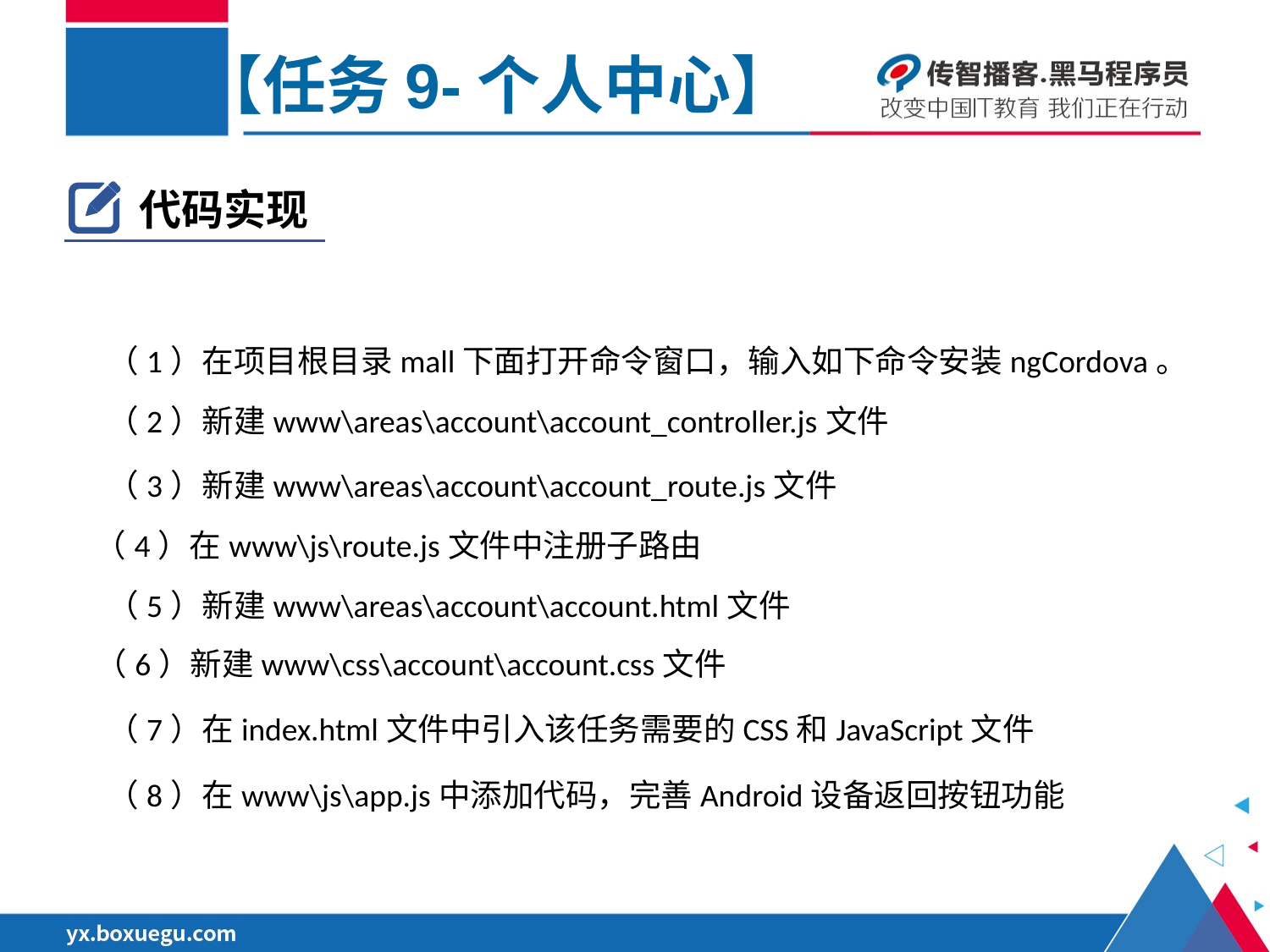

【任务9-个人中心】
代码实现

（1）在项目根目录mall下面打开命令窗口，输入如下命令安装ngCordova。
（2）新建www\areas\account\account_controller.js文件
（3）新建www\areas\account\account_route.js文件
（4）在www\js\route.js文件中注册子路由
（5）新建www\areas\account\account.html文件
（6）新建www\css\account\account.css文件
（7）在index.html文件中引入该任务需要的CSS和JavaScript文件
（8）在www\js\app.js中添加代码，完善Android设备返回按钮功能